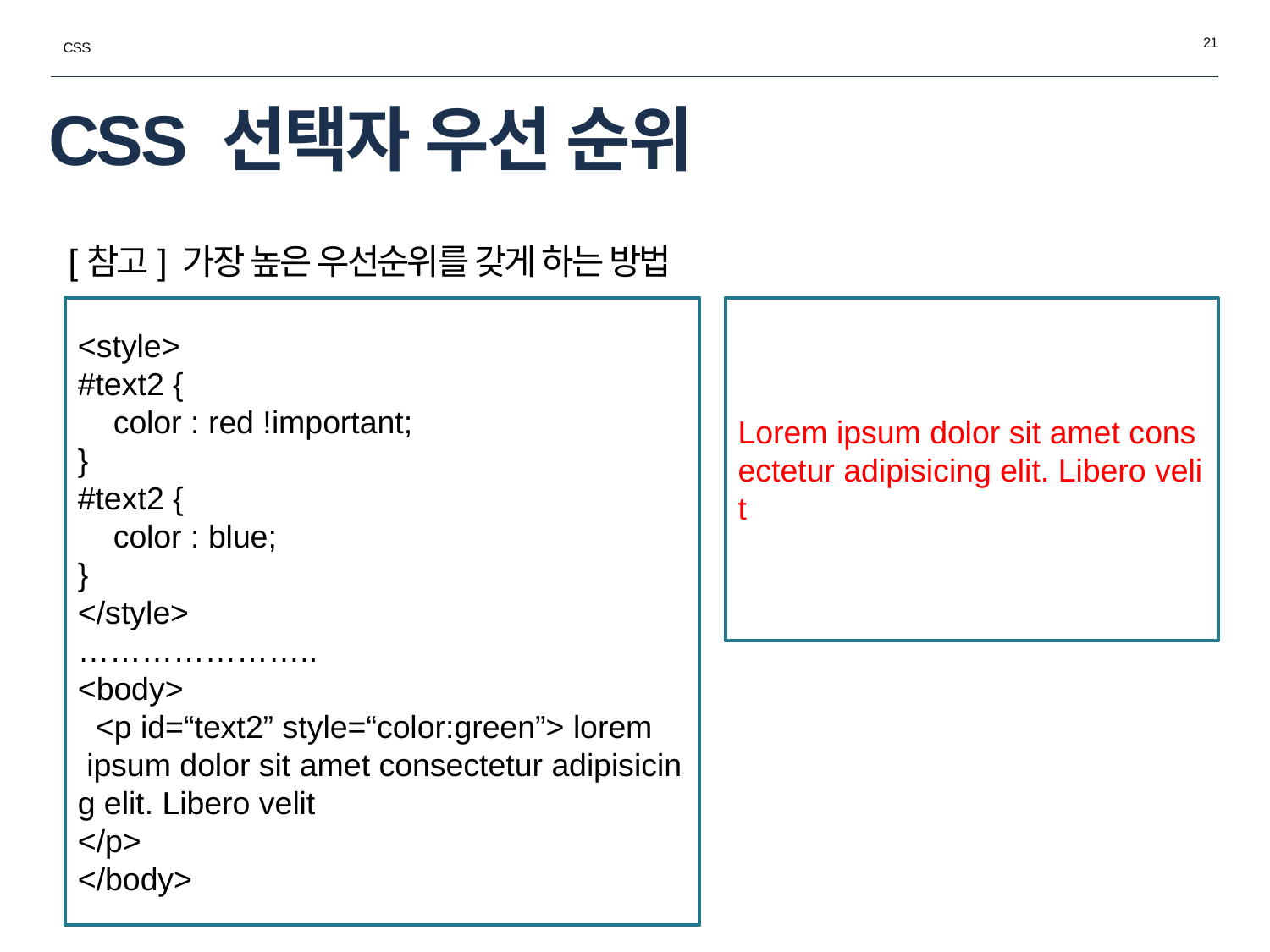

21
CSS
# CSS 선택자 우선 순위
[참고] 가장 높은 우선순위를 갖게 하는 방법

<style>
#text2 {
    color : red !important;
}
#text2 {
    color : blue;
}
</style>
…………………..
<body>
  <p id=“text2” style=“color:green”> lorem  ipsum dolor sit amet consectetur adipisicing elit. Libero velit
</p>
</body>
Lorem ipsum dolor sit amet consectetur adipisicing elit. Libero velit